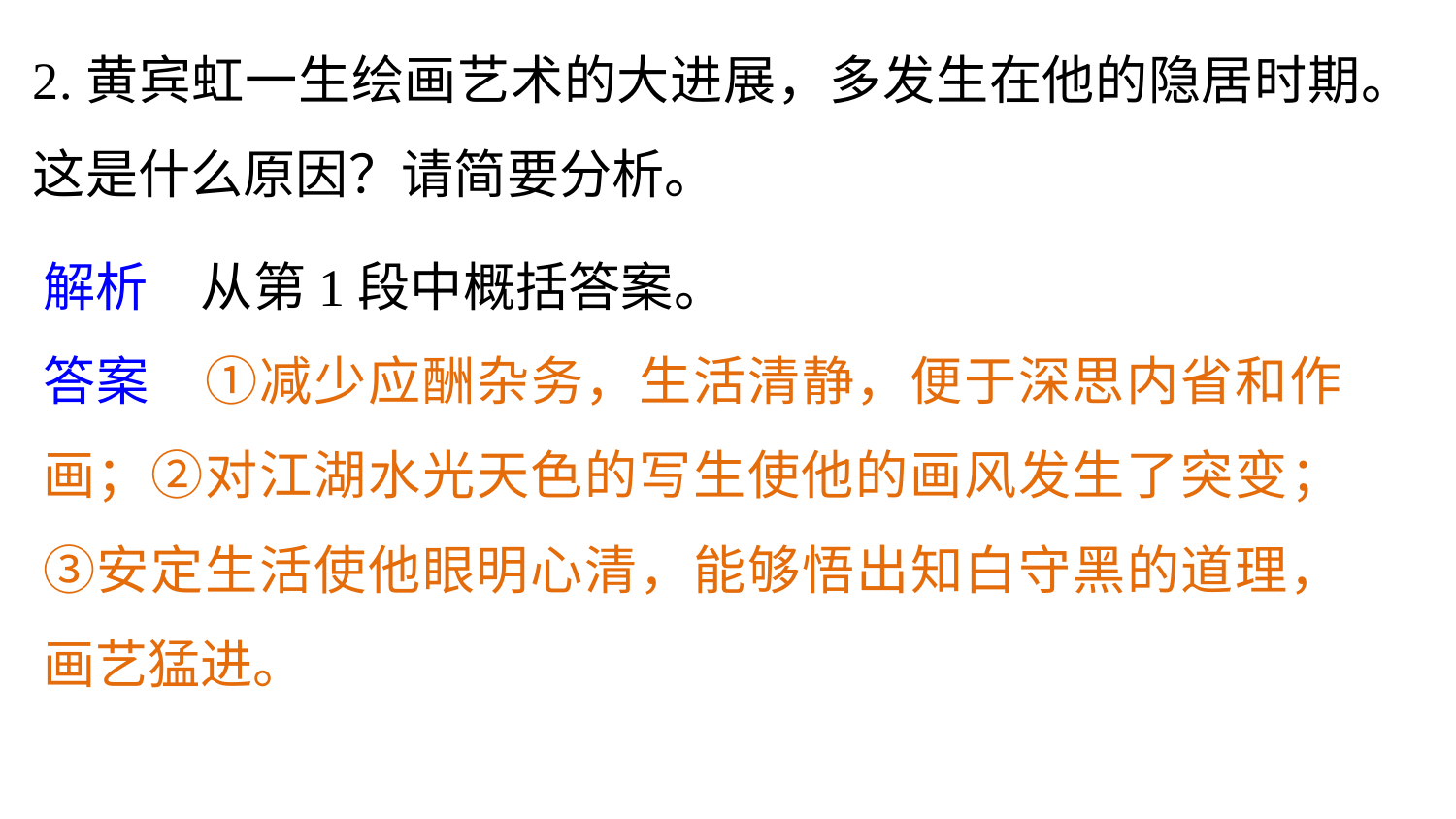

2.黄宾虹一生绘画艺术的大进展，多发生在他的隐居时期。这是什么原因？请简要分析。
解析　从第1段中概括答案。
答案　①减少应酬杂务，生活清静，便于深思内省和作画；②对江湖水光天色的写生使他的画风发生了突变；③安定生活使他眼明心清，能够悟出知白守黑的道理，画艺猛进。